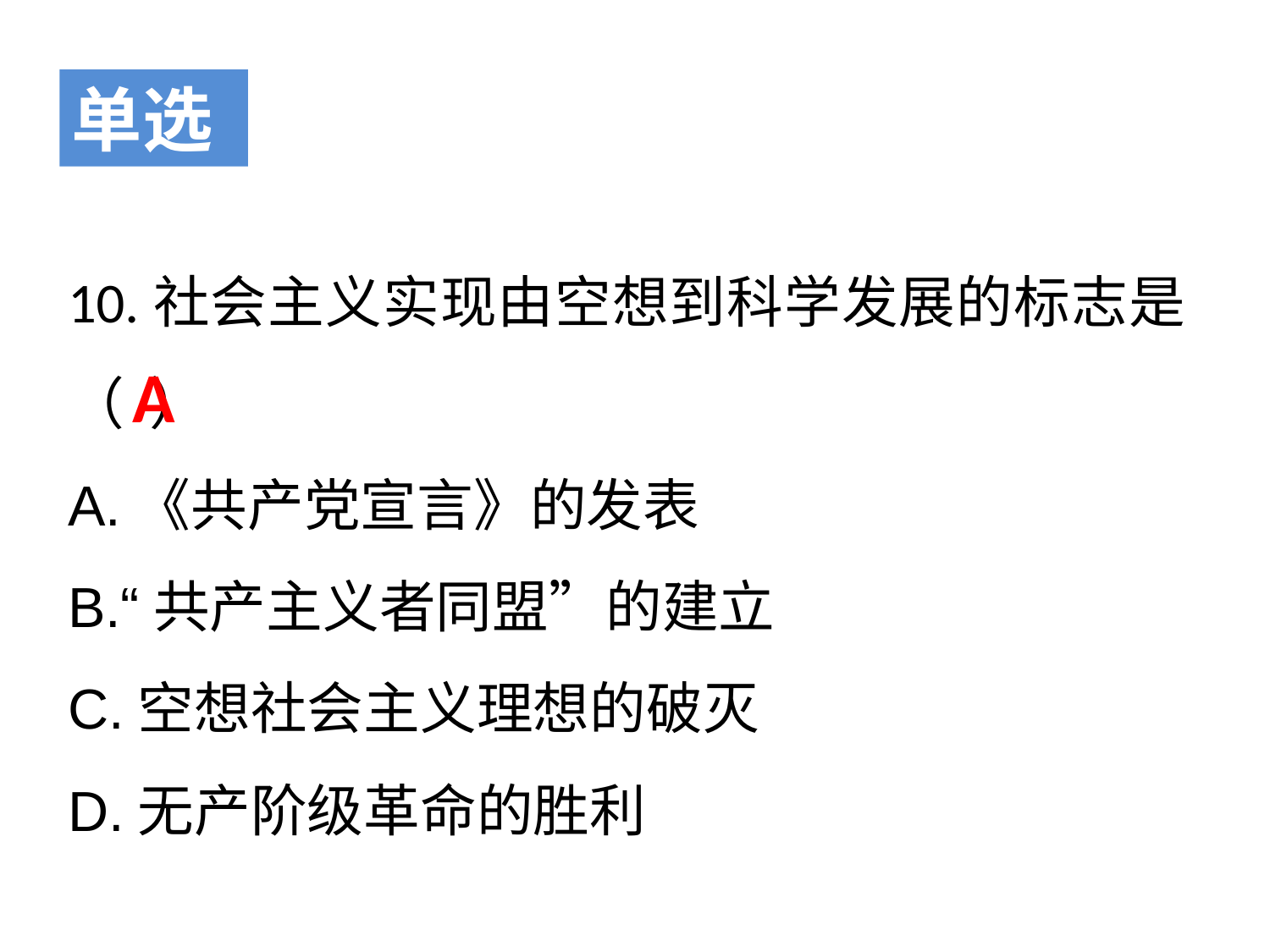

单选
10.社会主义实现由空想到科学发展的标志是（  ）
A.《共产党宣言》的发表
B.“共产主义者同盟”的建立
C.空想社会主义理想的破灭
D.无产阶级革命的胜利
A